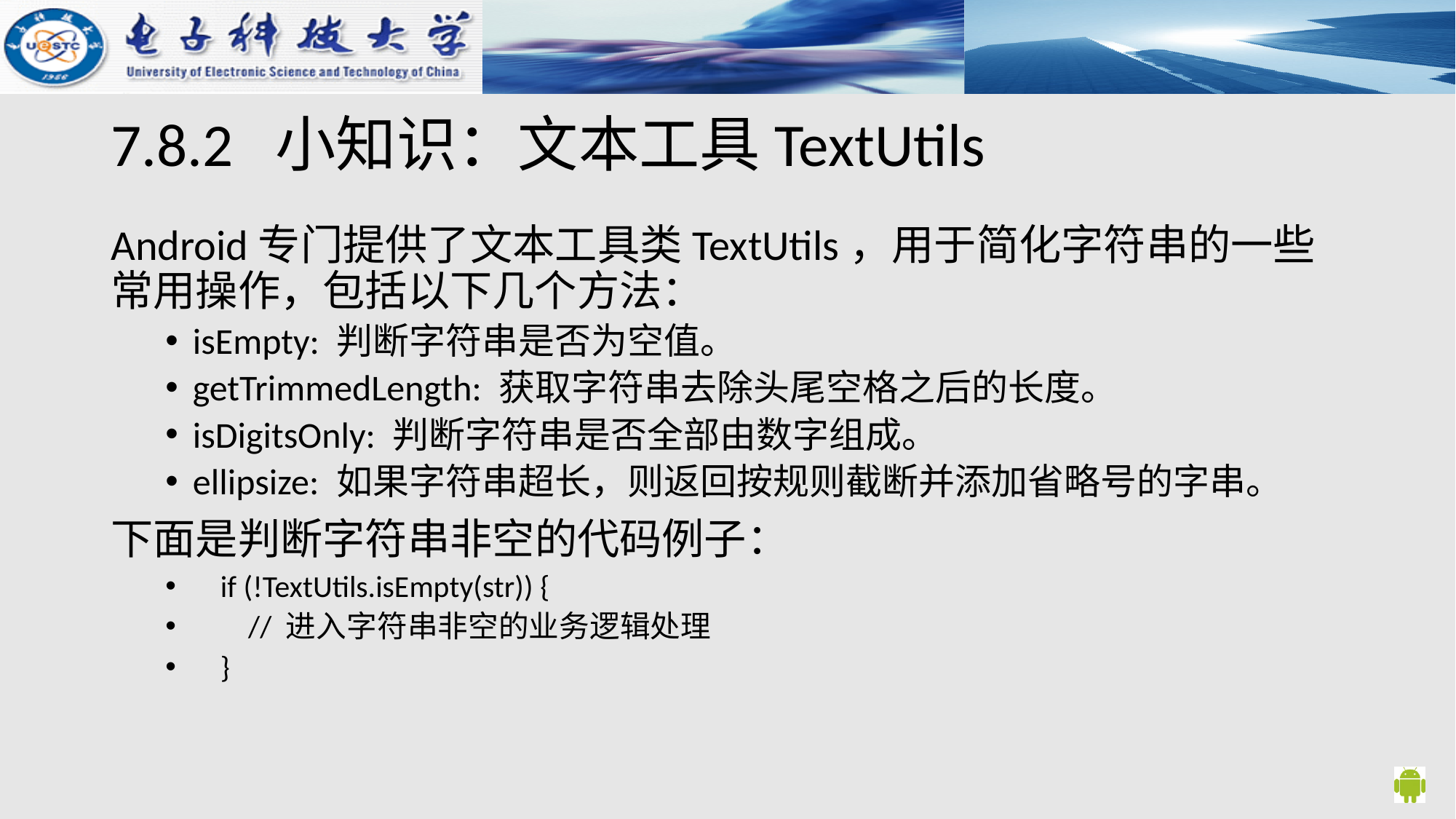

# 7.8.2  小知识：文本工具TextUtils
Android专门提供了文本工具类TextUtils，用于简化字符串的一些常用操作，包括以下几个方法：
isEmpty: 判断字符串是否为空值。
getTrimmedLength: 获取字符串去除头尾空格之后的长度。
isDigitsOnly: 判断字符串是否全部由数字组成。
ellipsize: 如果字符串超长，则返回按规则截断并添加省略号的字串。
下面是判断字符串非空的代码例子：
    if (!TextUtils.isEmpty(str)) {
        // 进入字符串非空的业务逻辑处理
    }